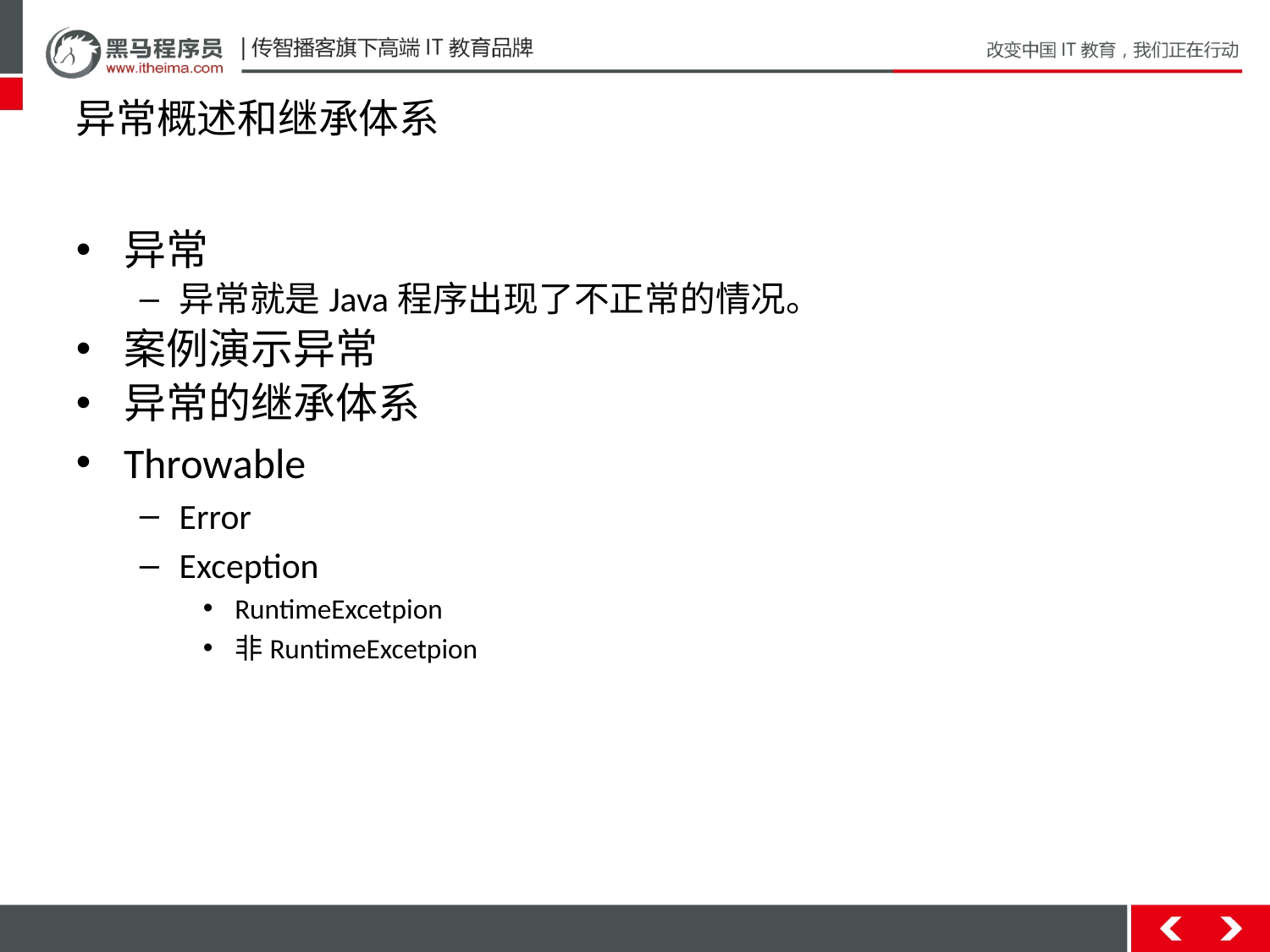

# 异常概述和继承体系
异常
异常就是Java程序出现了不正常的情况。
案例演示异常
异常的继承体系
Throwable
Error
Exception
RuntimeExcetpion
非RuntimeExcetpion